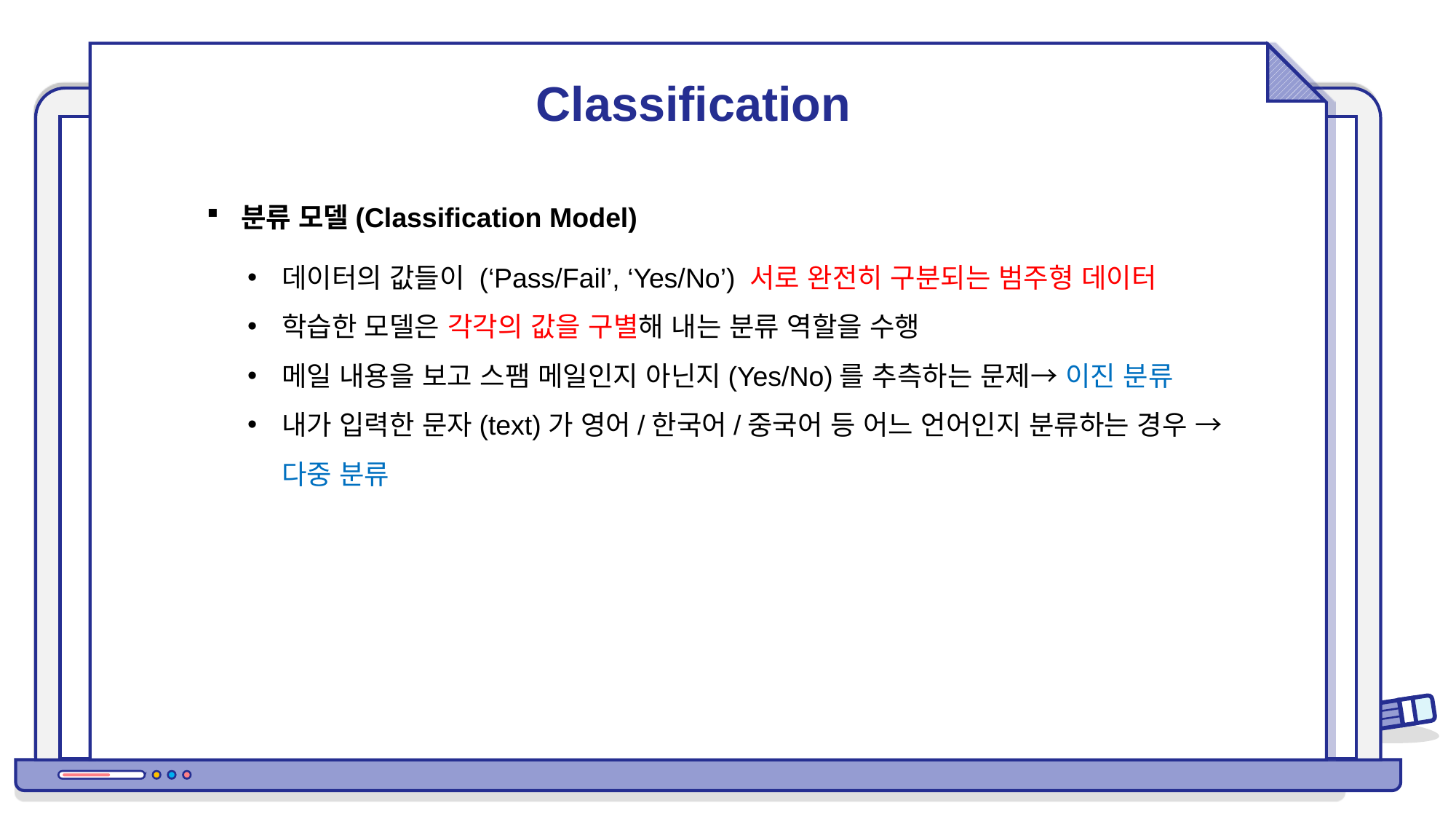

Classification

분류 모델(Classification Model)
데이터의 값들이 (‘Pass/Fail’, ‘Yes/No’) 서로 완전히 구분되는 범주형 데이터
학습한 모델은 각각의 값을 구별해 내는 분류 역할을 수행
메일 내용을 보고 스팸 메일인지 아닌지(Yes/No)를 추측하는 문제→ 이진 분류
내가 입력한 문자(text)가 영어/한국어/중국어 등 어느 언어인지 분류하는 경우 → 다중 분류